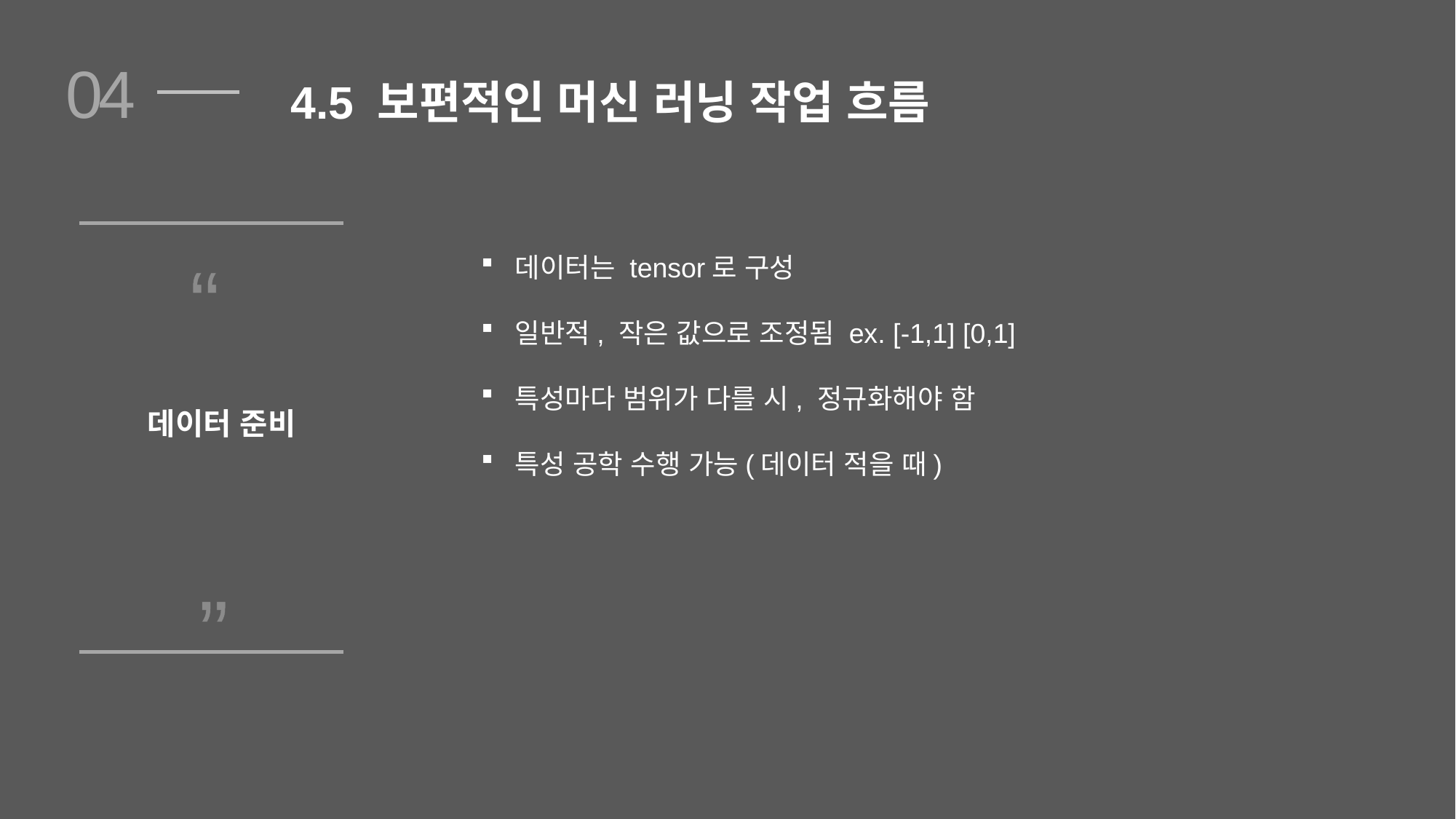

04
4.5 보편적인 머신 러닝 작업 흐름
“
데이터는 tensor로 구성

일반적, 작은 값으로 조정됨 ex. [-1,1] [0,1]

특성마다 범위가 다를 시, 정규화해야 함

특성 공학 수행 가능(데이터 적을 때)
데이터 준비

”